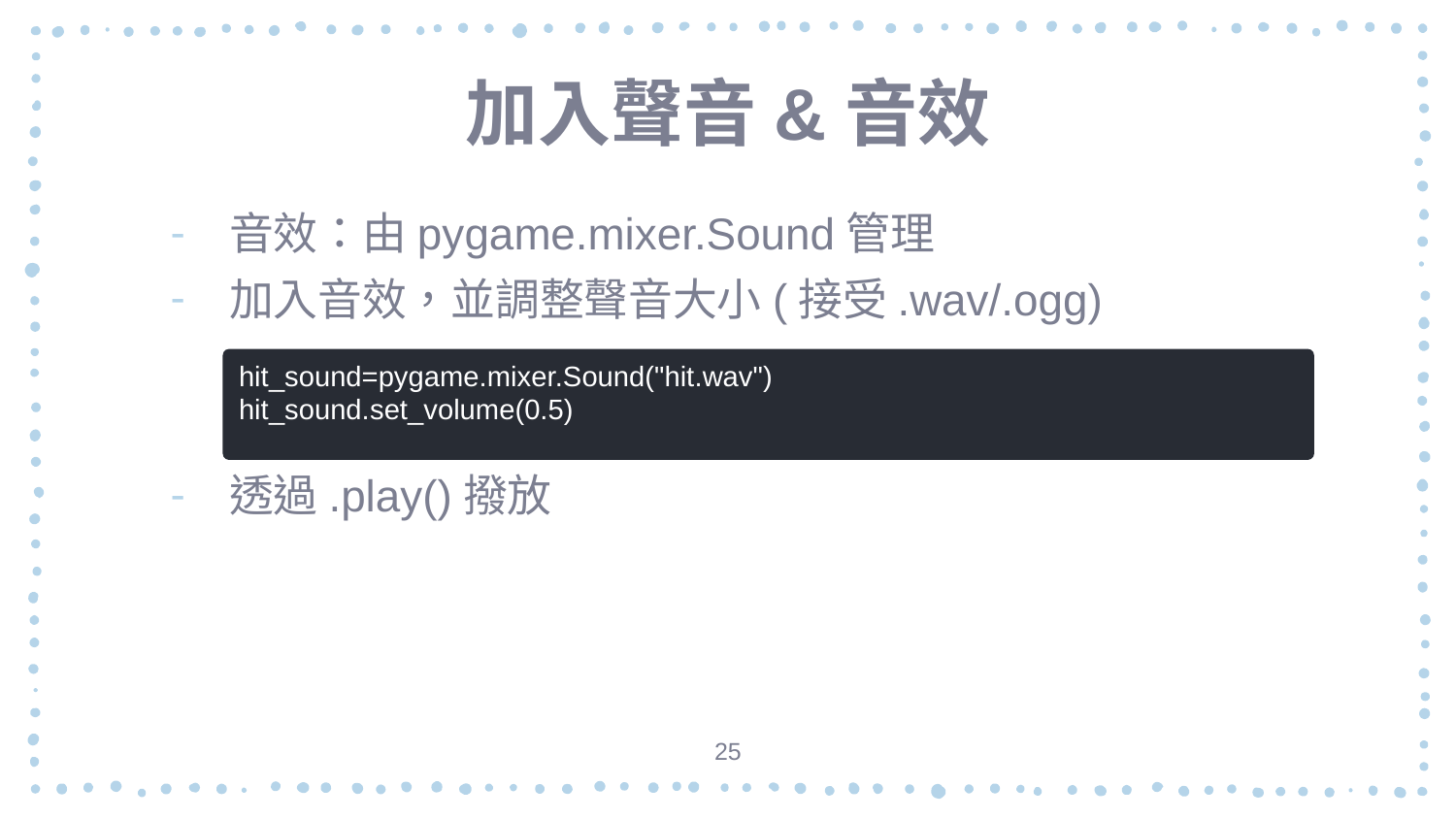

# 加入聲音&音效
音效：由pygame.mixer.Sound管理
加入音效，並調整聲音大小(接受.wav/.ogg)

透過.play()撥放

hit_sound=pygame.mixer.Sound("hit.wav")
hit_sound.set_volume(0.5)
25